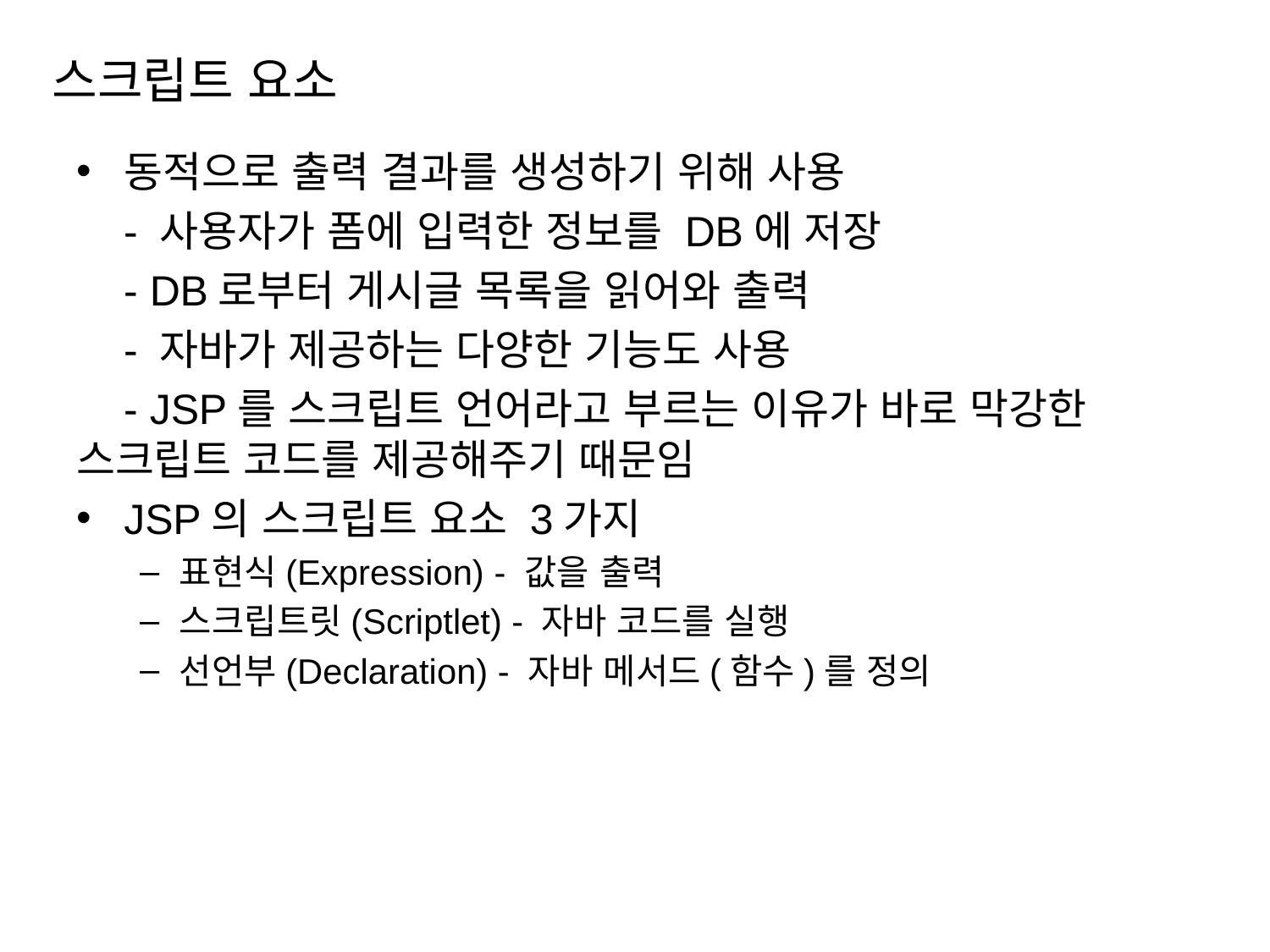

# 스크립트 요소
동적으로 출력 결과를 생성하기 위해 사용
    - 사용자가 폼에 입력한 정보를 DB에 저장
    - DB로부터 게시글 목록을 읽어와 출력
    - 자바가 제공하는 다양한 기능도 사용
    - JSP를 스크립트 언어라고 부르는 이유가 바로 막강한 스크립트 코드를 제공해주기 때문임
JSP의 스크립트 요소 3가지
표현식(Expression) - 값을 출력
스크립트릿(Scriptlet) - 자바 코드를 실행
선언부(Declaration) - 자바 메서드(함수)를 정의